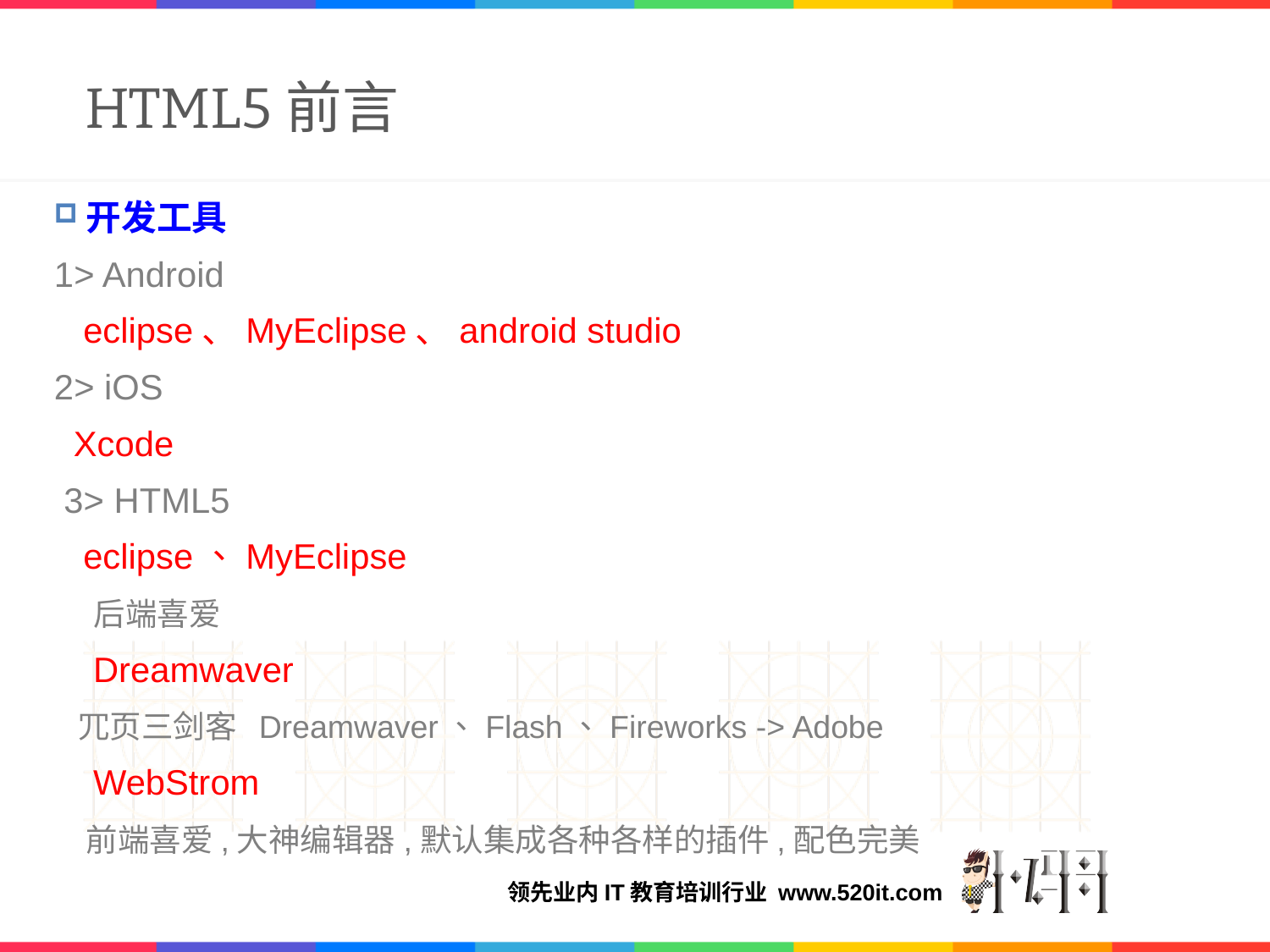

# HTML5前言
开发工具
1> Android
   eclipse、MyEclipse、android studio
2> iOS
  Xcode
 3> HTML5
   eclipse、MyEclipse
    后端喜爱
    Dreamwaver
  ⺴⻚三剑客  Dreamwaver、Flash、Fireworks -> Adobe
    WebStrom
   前端喜爱,⼤神编辑器,默认集成各种各样的插件,配⾊完美